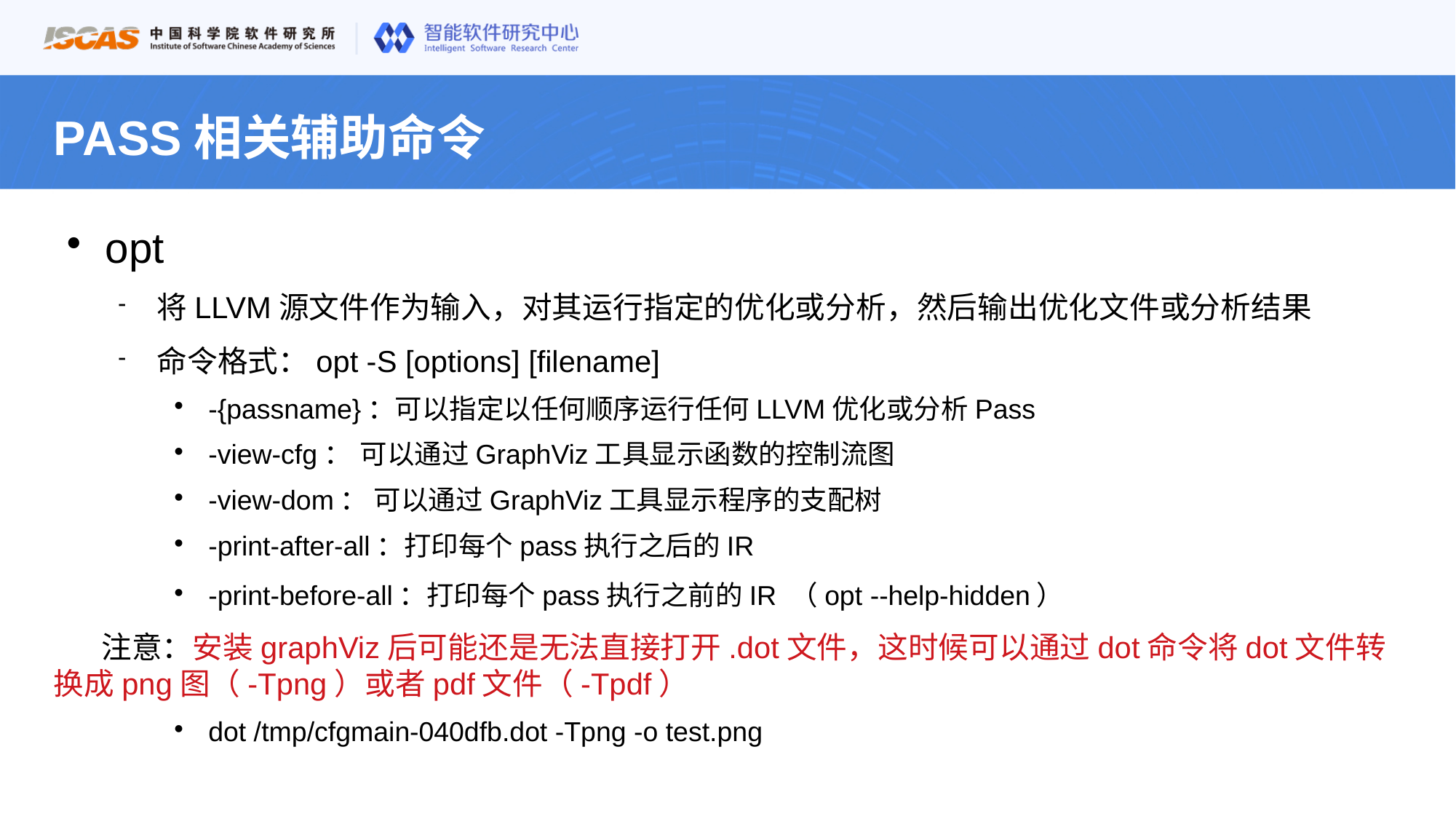

PASS相关辅助命令
opt
将LLVM源文件作为输入，对其运行指定的优化或分析，然后输出优化文件或分析结果
命令格式：opt -S [options] [filename]
-{passname}：可以指定以任何顺序运行任何LLVM优化或分析Pass
-view-cfg： 可以通过GraphViz工具显示函数的控制流图
-view-dom： 可以通过GraphViz工具显示程序的支配树
-print-after-all：打印每个pass执行之后的IR
-print-before-all：打印每个pass执行之前的IR （opt --help-hidden）
      注意：安装graphViz后可能还是无法直接打开.dot文件，这时候可以通过dot命令将dot文件转换成png图（-Tpng）或者pdf文件（-Tpdf）
dot /tmp/cfgmain-040dfb.dot -Tpng -o test.png